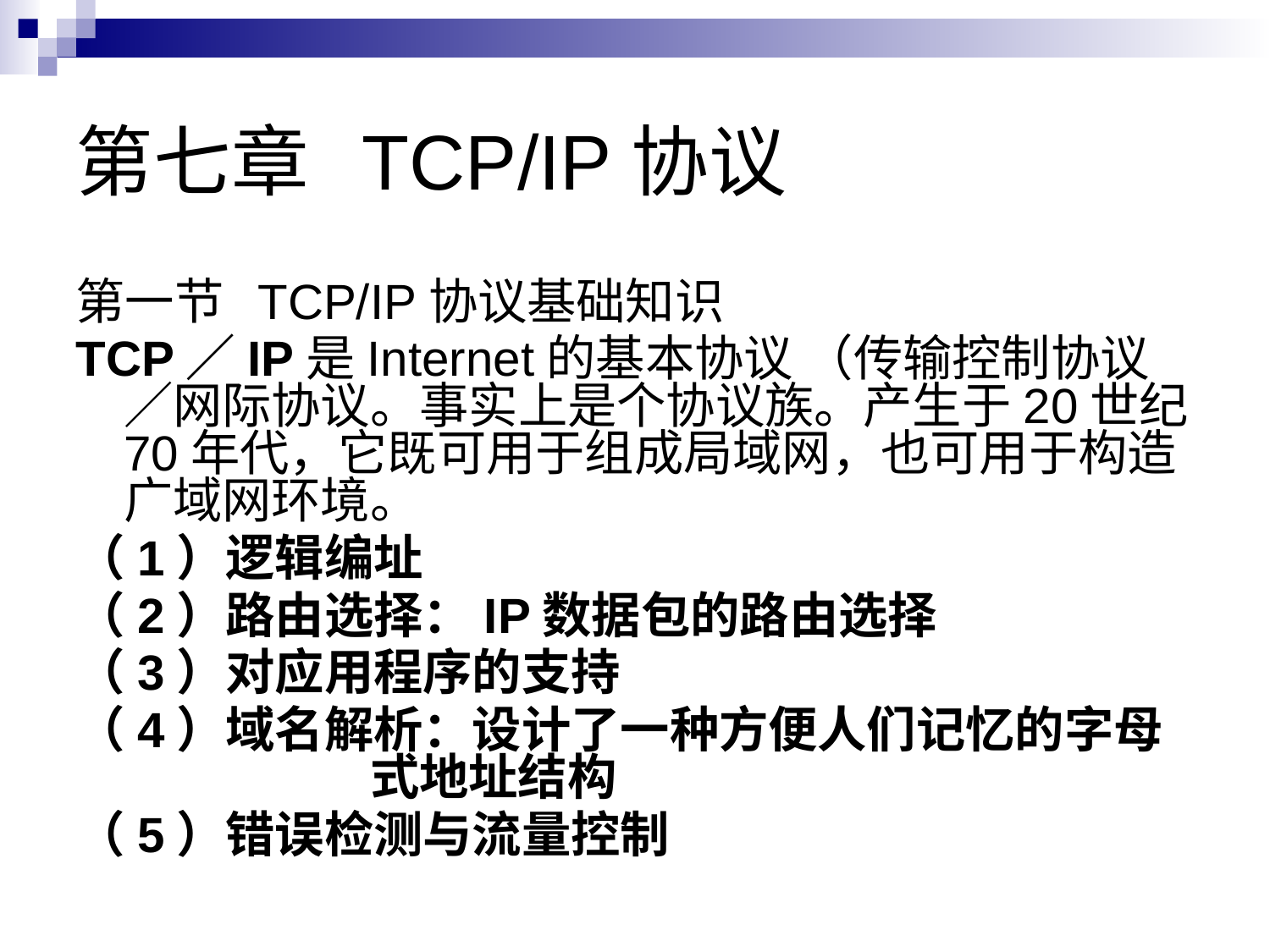

# 第七章  TCP/IP协议
第一节  TCP/IP协议基础知识
TCP／IP是Internet的基本协议 （传输控制协议／网际协议。事实上是个协议族。产生于20世纪70年代，它既可用于组成局域网，也可用于构造广域网环境。
（1）逻辑编址
（2）路由选择：IP数据包的路由选择
（3）对应用程序的支持
（4）域名解析：设计了一种方便人们记忆的字母                         式地址结构
（5）错误检测与流量控制